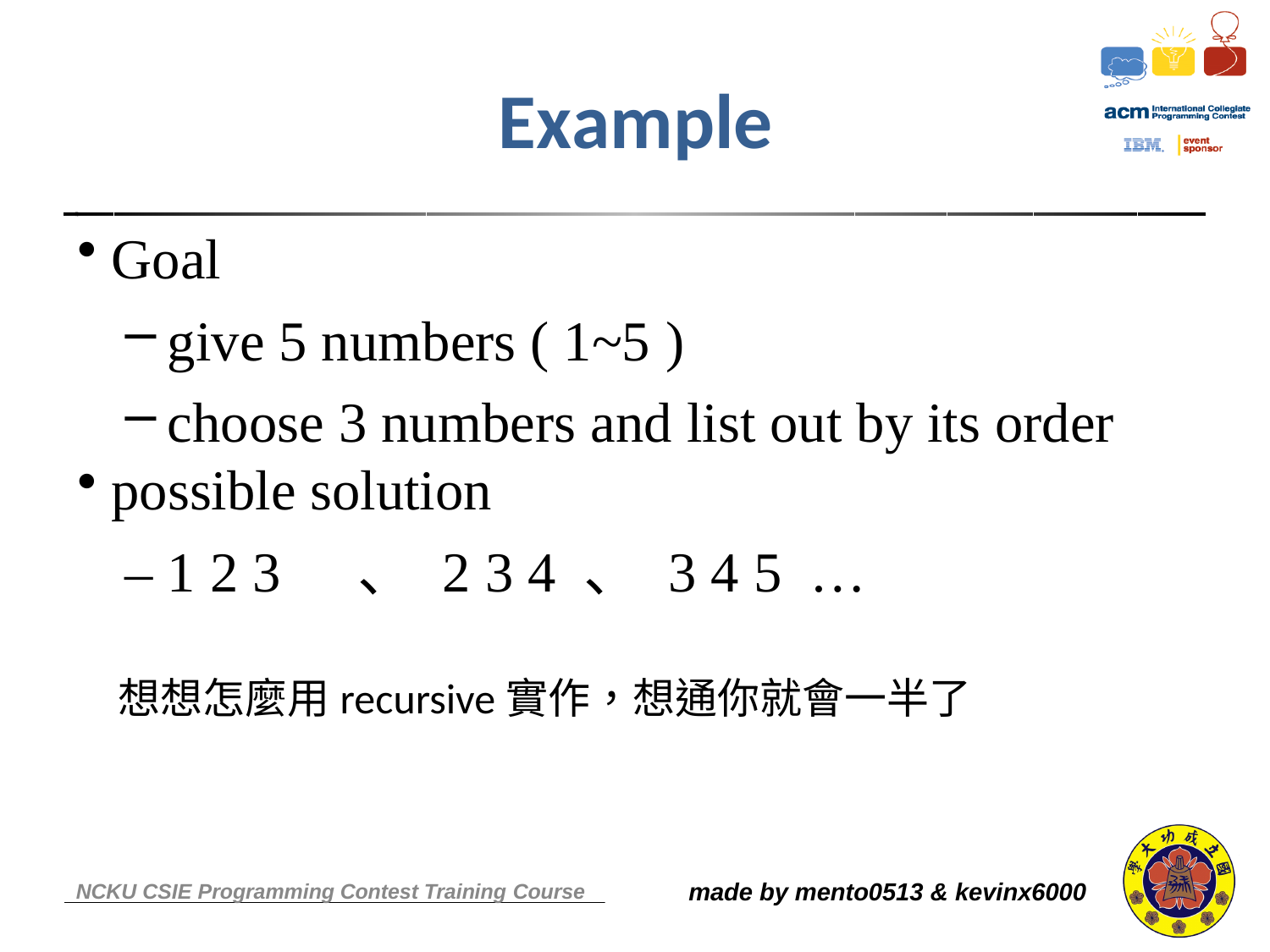

# Example
Goal
give 5 numbers ( 1~5 )
choose 3 numbers and list out by its order
possible solution
– 1 2 3	、	2 3 4	、	3 4 5	…
想想怎麼用recursive實作，想通你就會一半了

made by electron & kk & rabbit125

made by mento0513 & kevinx6000
NCKU CSIE Programming Contest Training Course